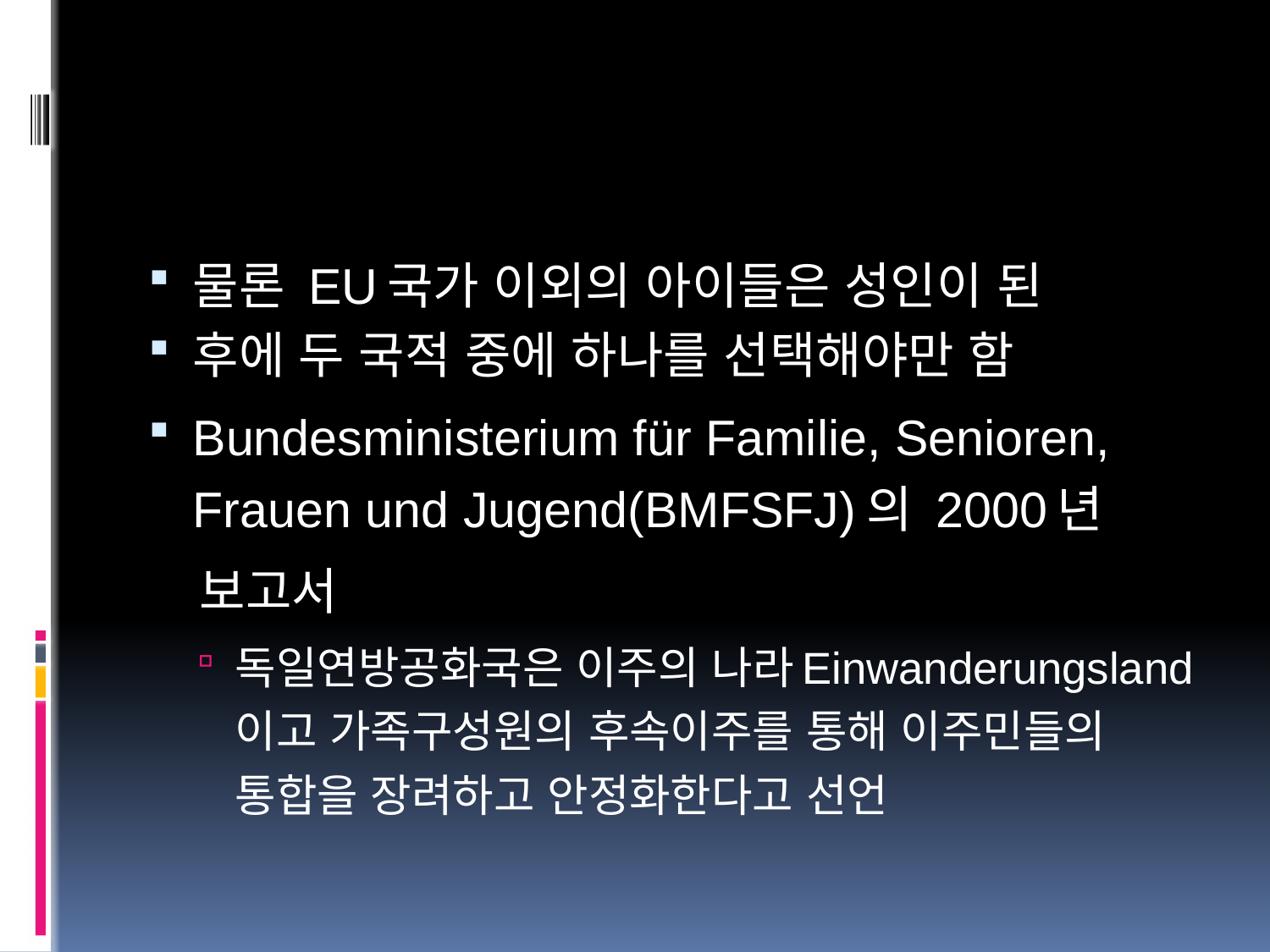

#
물론 EU국가 이외의 아이들은 성인이 된
후에 두 국적 중에 하나를 선택해야만 함
Bundesministerium für Familie, Senioren, Frauen und Jugend(BMFSFJ)의 2000년
   보고서
독일연방공화국은 이주의 나라Einwanderungsland이고 가족구성원의 후속이주를 통해 이주민들의 통합을 장려하고 안정화한다고 선언